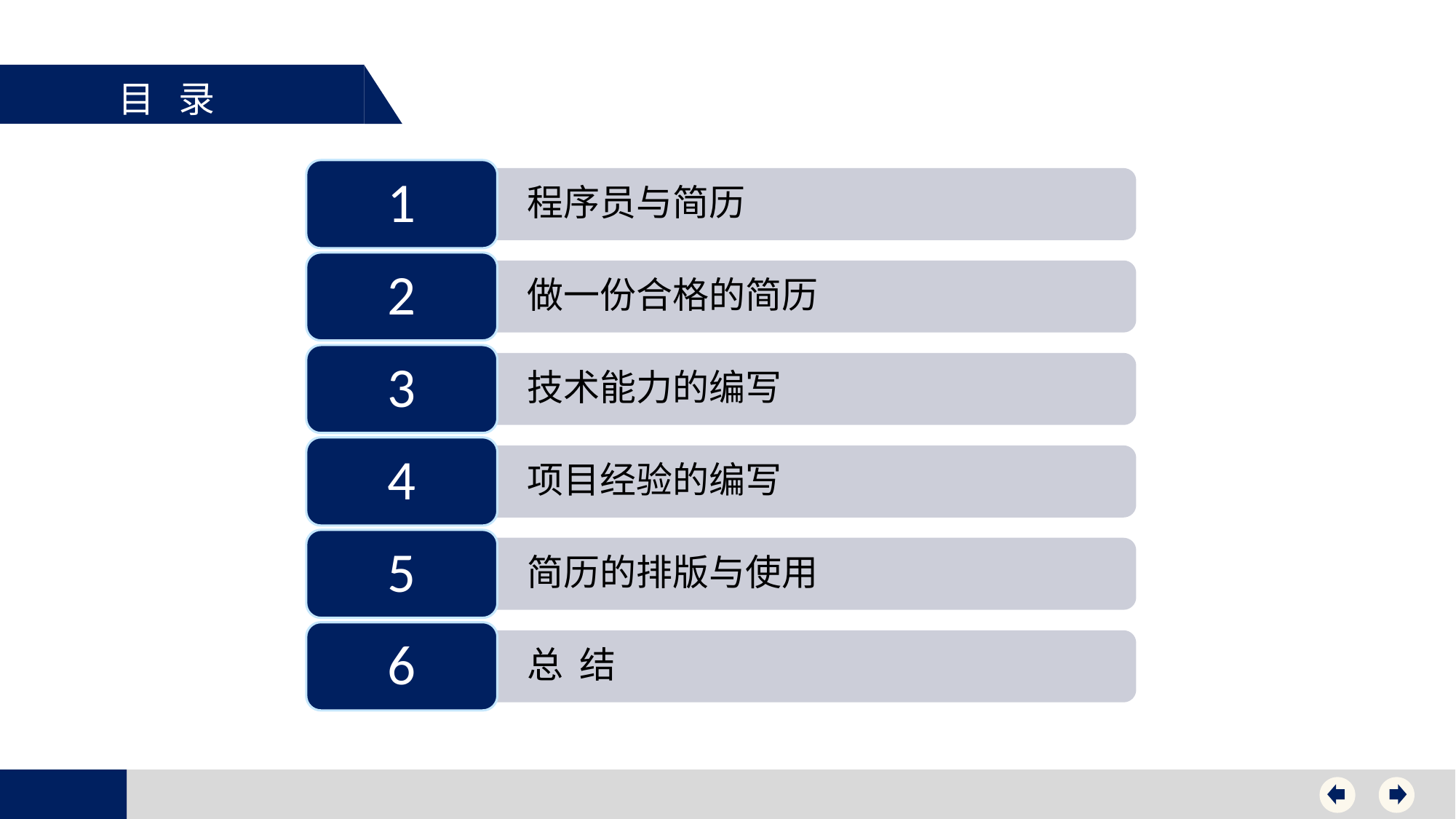

目   录
1
程序员与简历
2
做一份合格的简历
3
技术能力的编写
4
项目经验的编写
5
简历的排版与使用
6
总  结